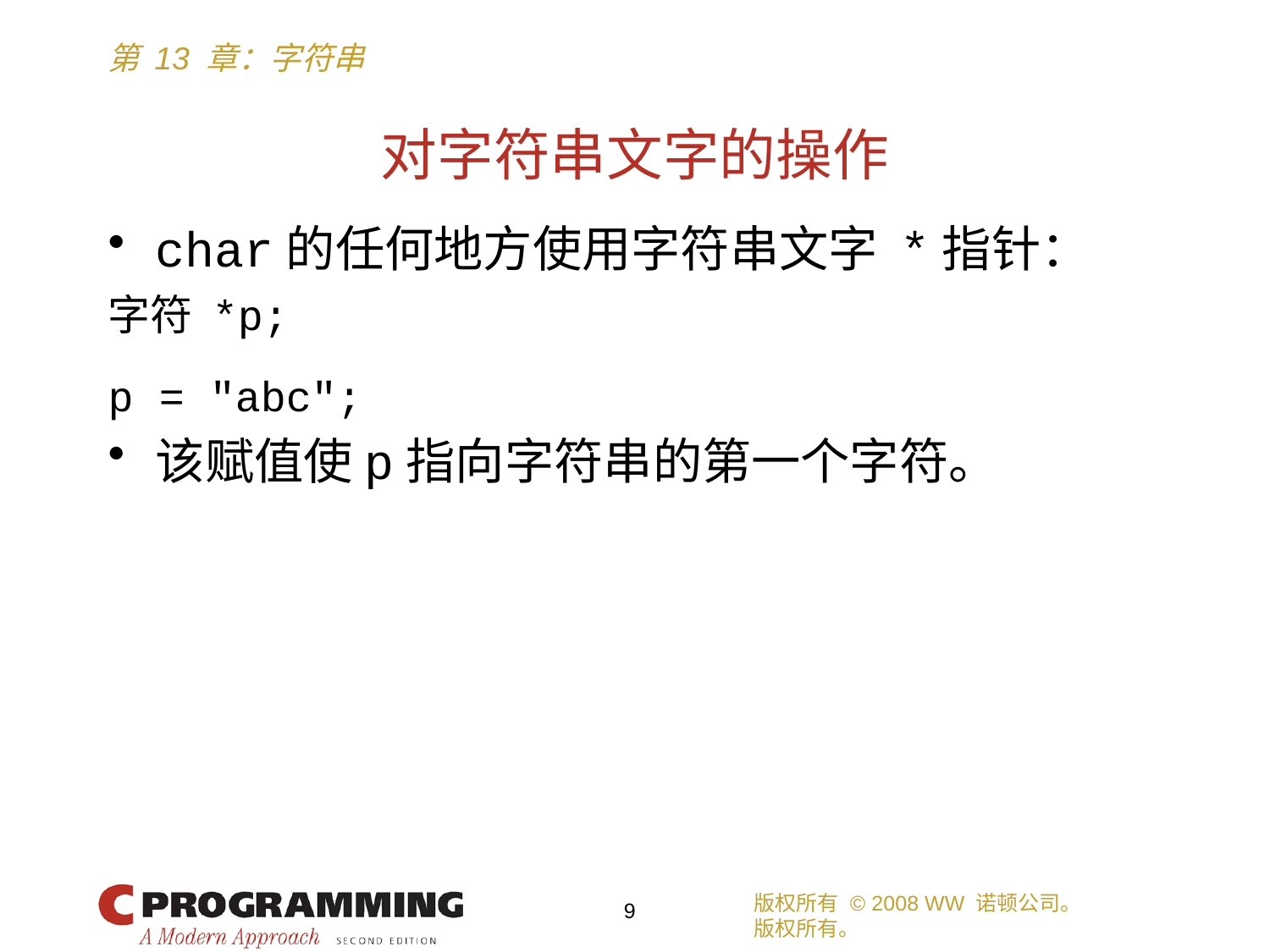

# 对字符串文字的操作
char的任何地方使用字符串文字 *指针：
字符 *p;

p = "abc";
该赋值使p指向字符串的第一个字符。
版权所有 © 2008 WW 诺顿公司。
版权所有。
9